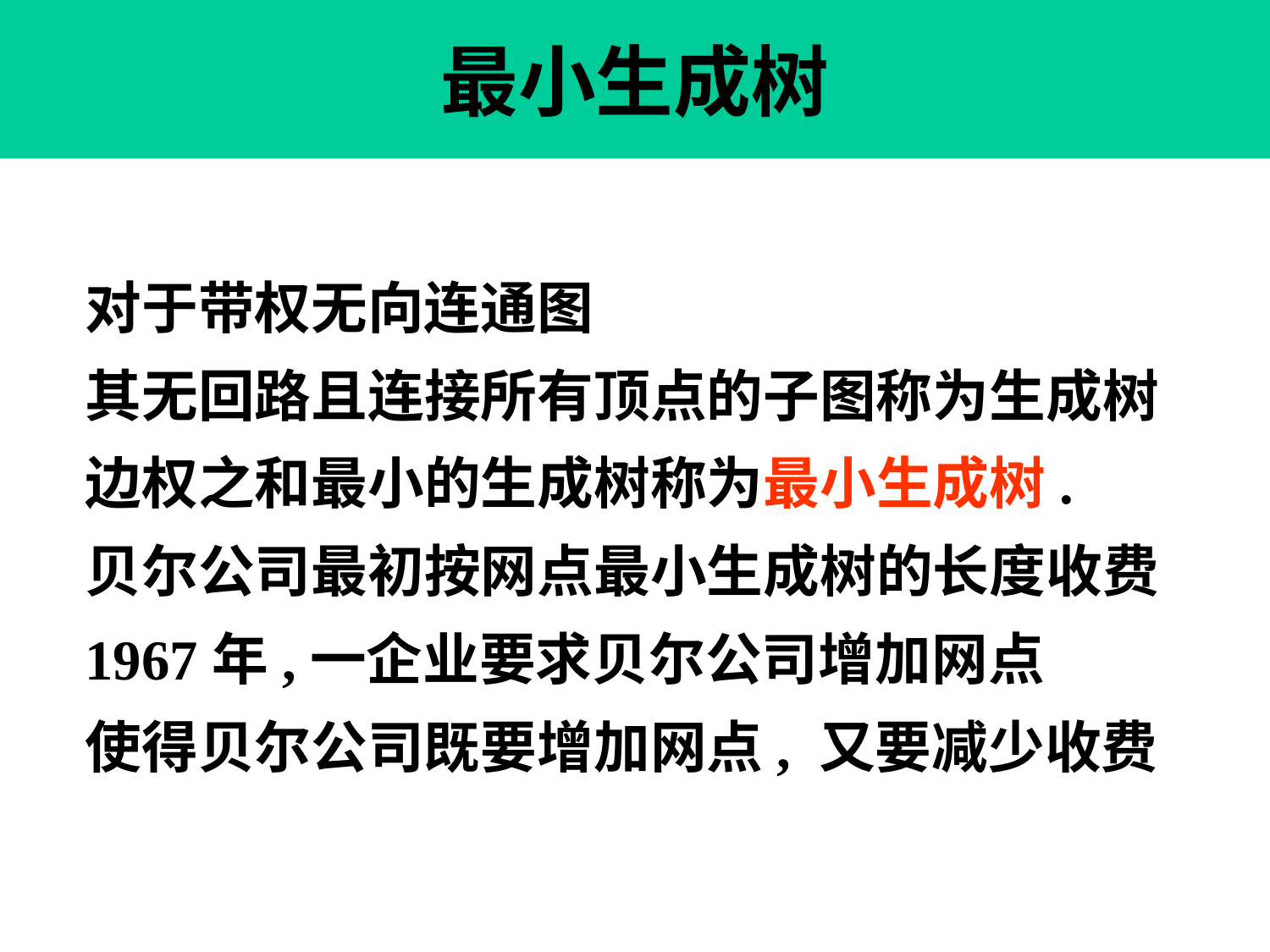

# 最小生成树
对于带权无向连通图
其无回路且连接所有顶点的子图称为生成树
边权之和最小的生成树称为最小生成树.
贝尔公司最初按网点最小生成树的长度收费
1967年,一企业要求贝尔公司增加网点
使得贝尔公司既要增加网点, 又要减少收费